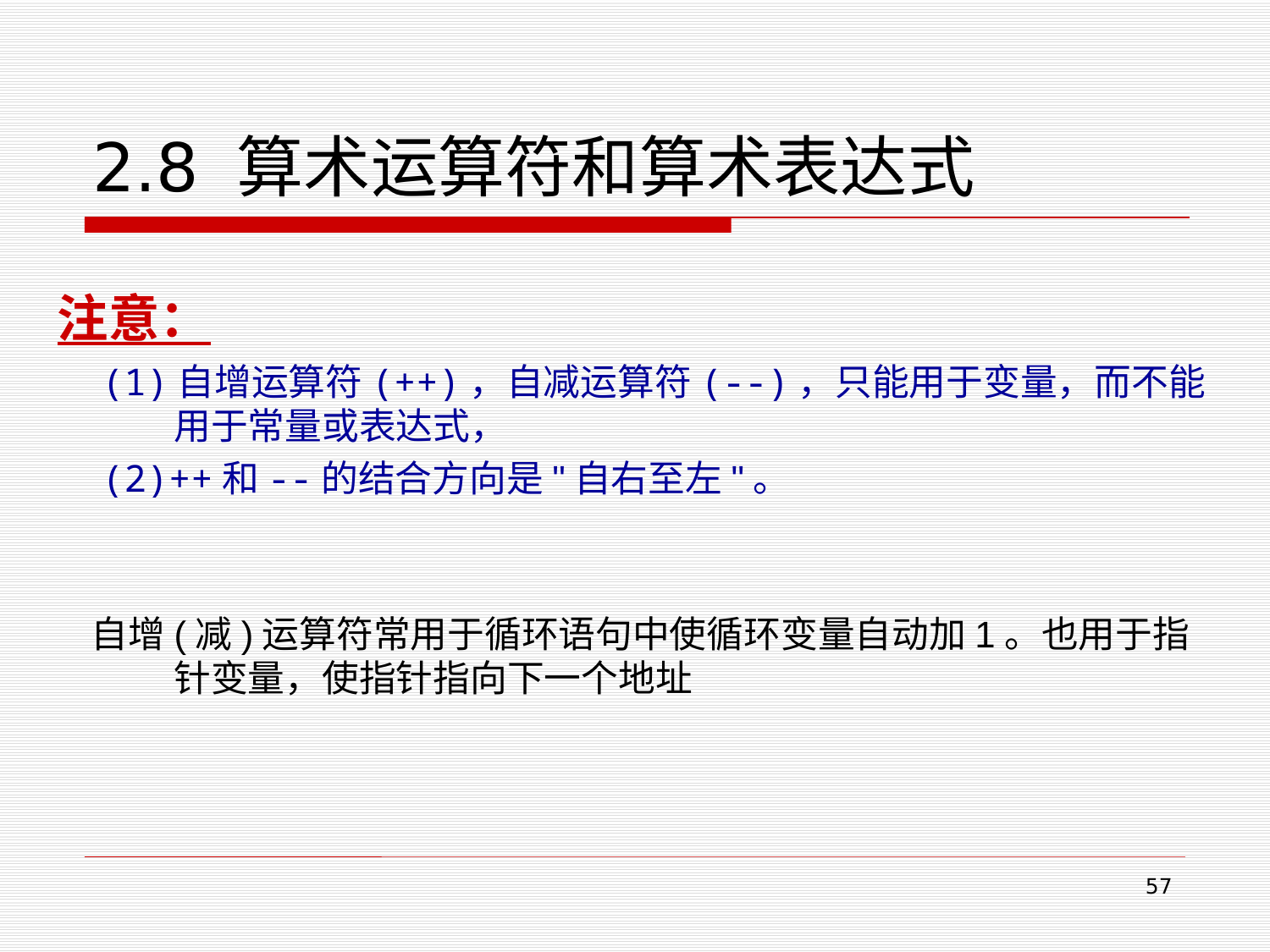

# 2.8 算术运算符和算术表达式
注意：
  (1)自增运算符(++)，自减运算符(--)，只能用于变量，而不能用于常量或表达式，
  (2)++和--的结合方向是"自右至左"。

   自增(减)运算符常用于循环语句中使循环变量自动加1。也用于指针变量，使指针指向下一个地址

57